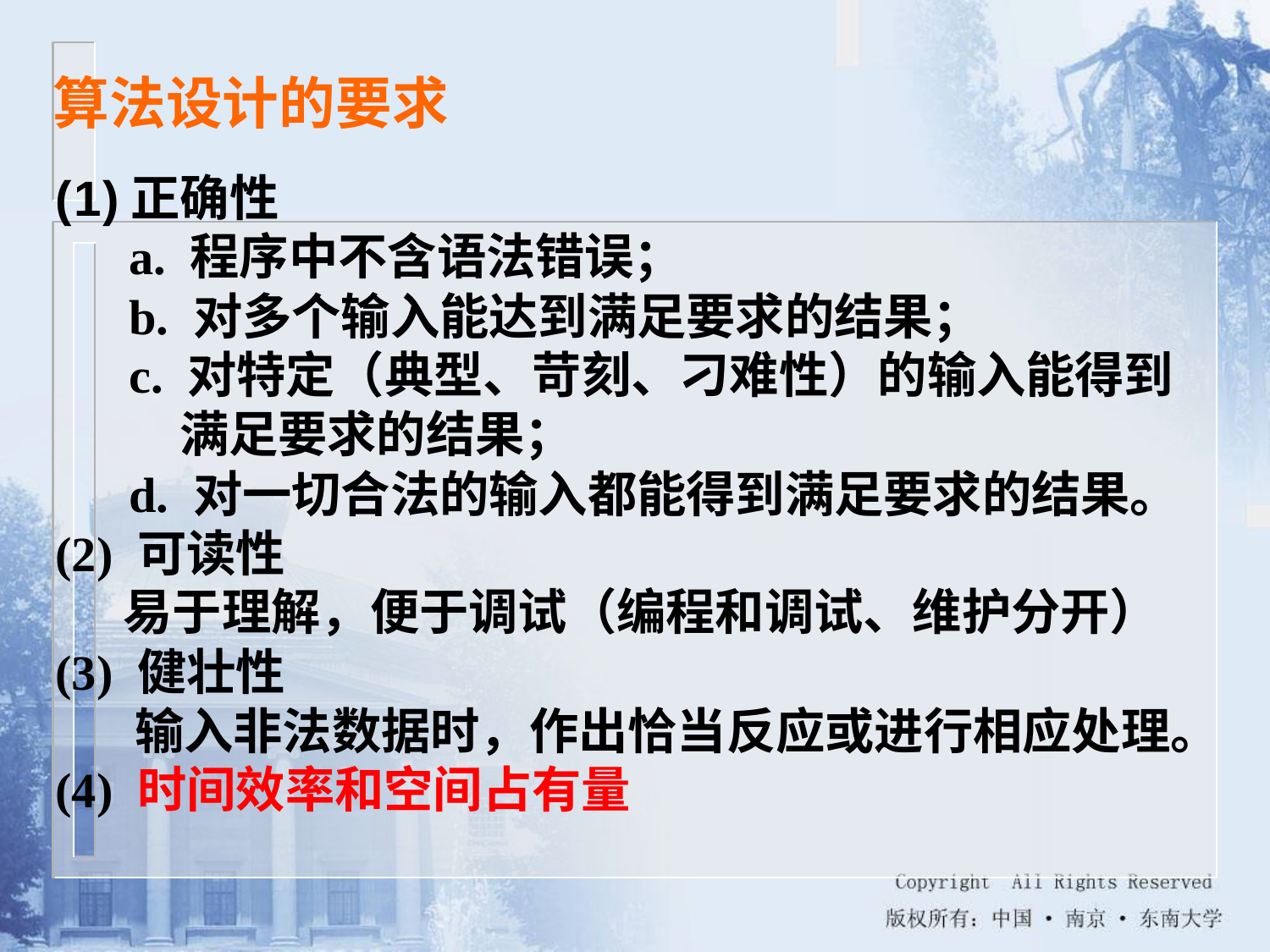

算法设计的要求
正确性
      a. 程序中不含语法错误；
      b. 对多个输入能达到满足要求的结果；
      c. 对特定（典型、苛刻、刁难性）的输入能得到
          满足要求的结果；
      d. 对一切合法的输入都能得到满足要求的结果。
(2) 可读性
     易于理解，便于调试（编程和调试、维护分开）
(3) 健壮性
      输入非法数据时，作出恰当反应或进行相应处理。
(4) 时间效率和空间占有量